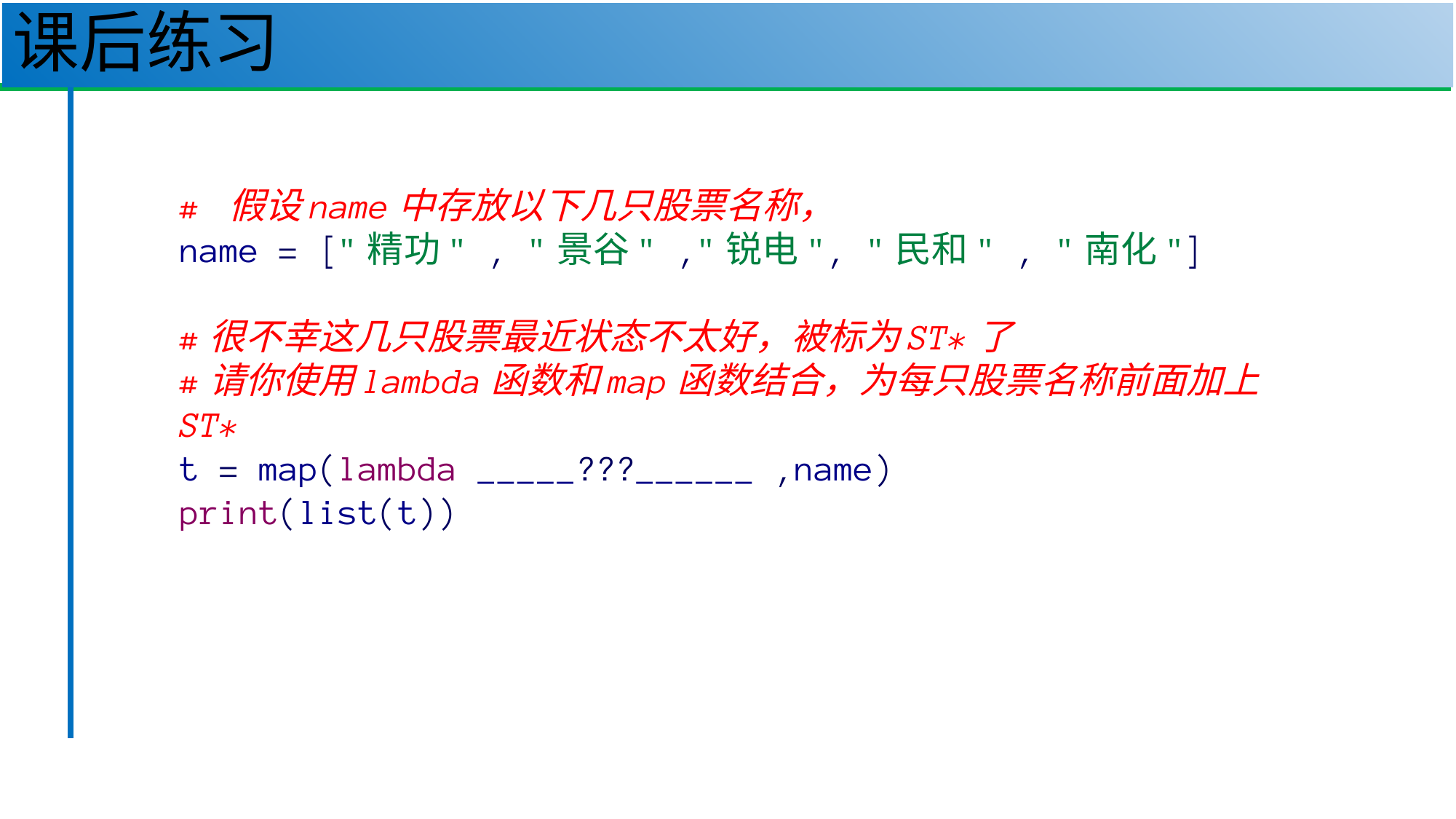

# 课后练习
56
# 假设name中存放以下几只股票名称，
name = ["精功" , "景谷" ,"锐电", "民和" , "南化"]

#很不幸这几只股票最近状态不太好，被标为ST*了
#请你使用lambda函数和map函数结合，为每只股票名称前面加上ST*
t = map(lambda _____???______ ,name)
print(list(t))